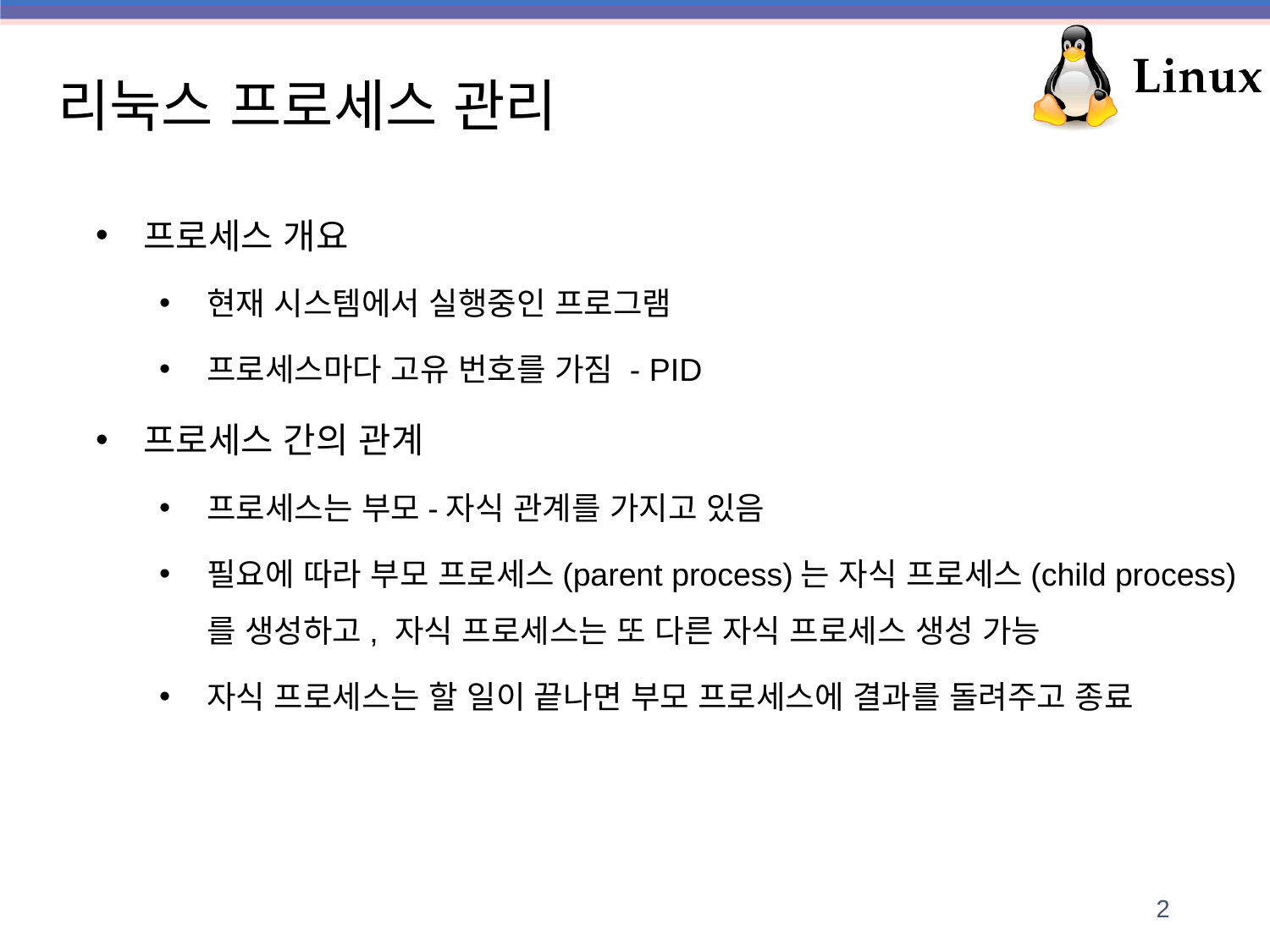

# 리눅스 프로세스 관리
프로세스 개요
현재 시스템에서 실행중인 프로그램
프로세스마다 고유 번호를 가짐 - PID
프로세스 간의 관계
프로세스는 부모-자식 관계를 가지고 있음
필요에 따라 부모 프로세스(parent process)는 자식 프로세스(child process)를 생성하고, 자식 프로세스는 또 다른 자식 프로세스 생성 가능
자식 프로세스는 할 일이 끝나면 부모 프로세스에 결과를 돌려주고 종료

2